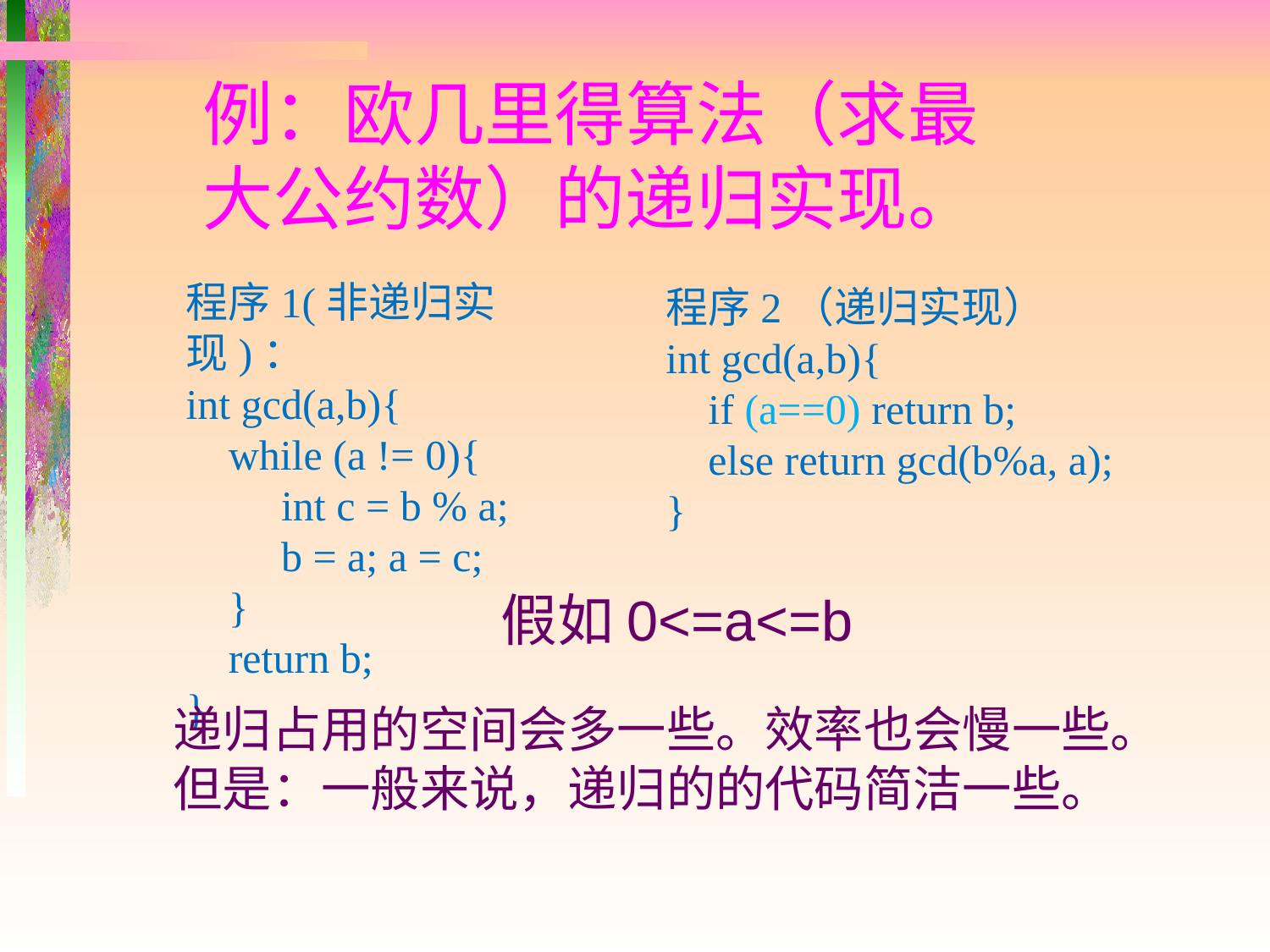

例：欧几里得算法（求最大公约数）的递归实现。
程序1(非递归实现)：
int gcd(a,b){
    while (a != 0){
         int c = b % a;
         b = a; a = c;
    }
    return b;
}
程序2（递归实现）
int gcd(a,b){
    if (a==0) return b;
    else return gcd(b%a, a);
}
假如0<=a<=b
递归占用的空间会多一些。效率也会慢一些。
但是：一般来说，递归的的代码简洁一些。